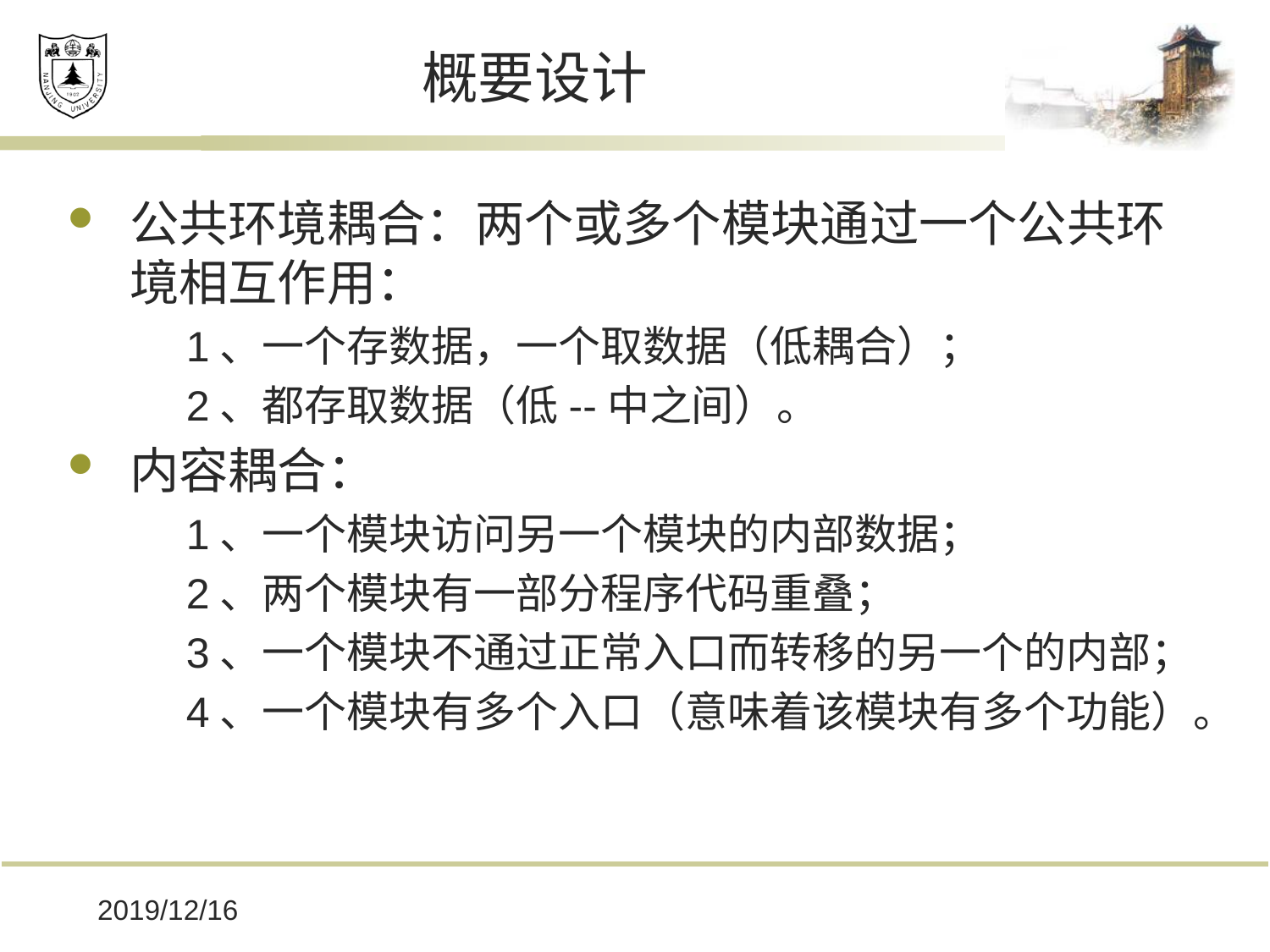

# 概要设计
公共环境耦合：两个或多个模块通过一个公共环境相互作用：
          1、一个存数据，一个取数据（低耦合）；
          2、都存取数据（低--中之间）。
内容耦合：
          1、一个模块访问另一个模块的内部数据；
          2、两个模块有一部分程序代码重叠；
          3、一个模块不通过正常入口而转移的另一个的内部；
          4、一个模块有多个入口（意味着该模块有多个功能）。
2019/12/16